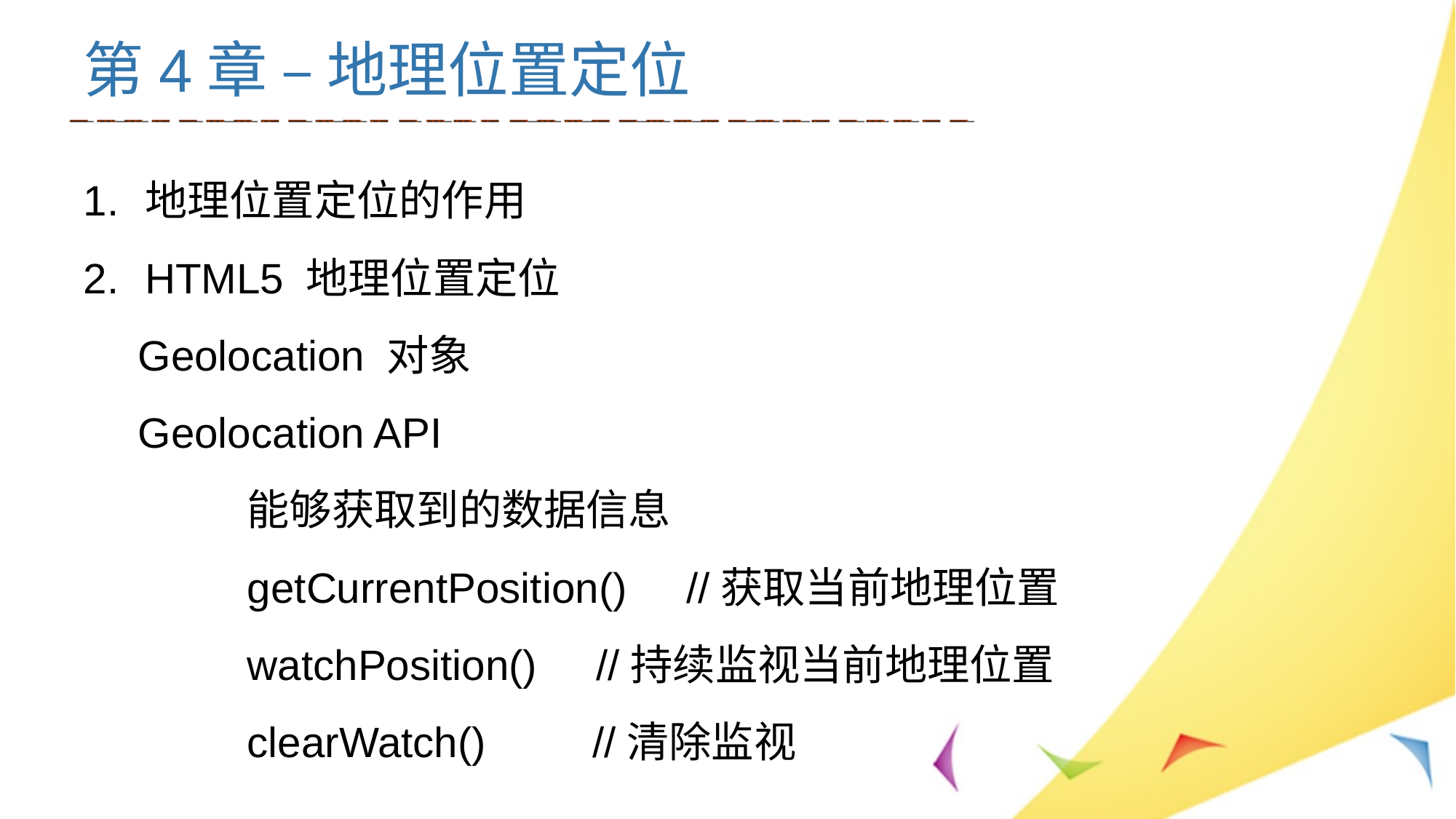

# 第4章 – 地理位置定位
地理位置定位的作用
HTML5 地理位置定位
Geolocation 对象
Geolocation API
	能够获取到的数据信息
	getCurrentPosition()     //获取当前地理位置
	watchPosition()     //持续监视当前地理位置
	clearWatch()         //清除监视